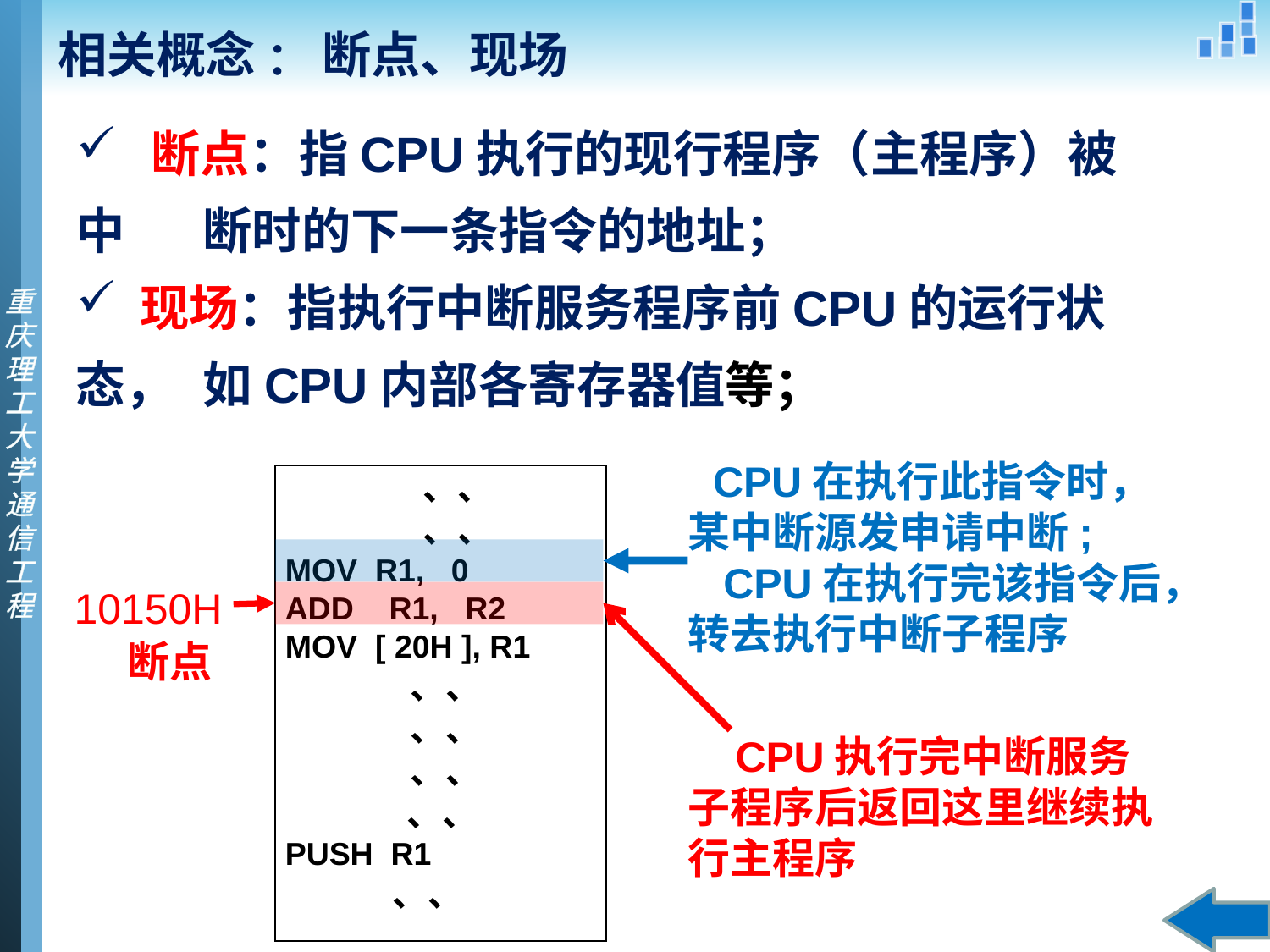

# 相关概念: 断点、现场
  断点：指CPU执行的现行程序（主程序）被中	断时的下一条指令的地址；
 现场：指执行中断服务程序前CPU的运行状态，	如CPU内部各寄存器值等；
 CPU在执行此指令时，
某中断源发申请中断;
   CPU在执行完该指令后，
转去执行中断子程序

  、、
  、、
MOV  R1,   0
ADD    R1,   R2
MOV  [ 20H ], R1
、、
、、
、、
、、
PUSH  R1
     、、

10150H

断点
    CPU执行完中断服务子程序后返回这里继续执行主程序